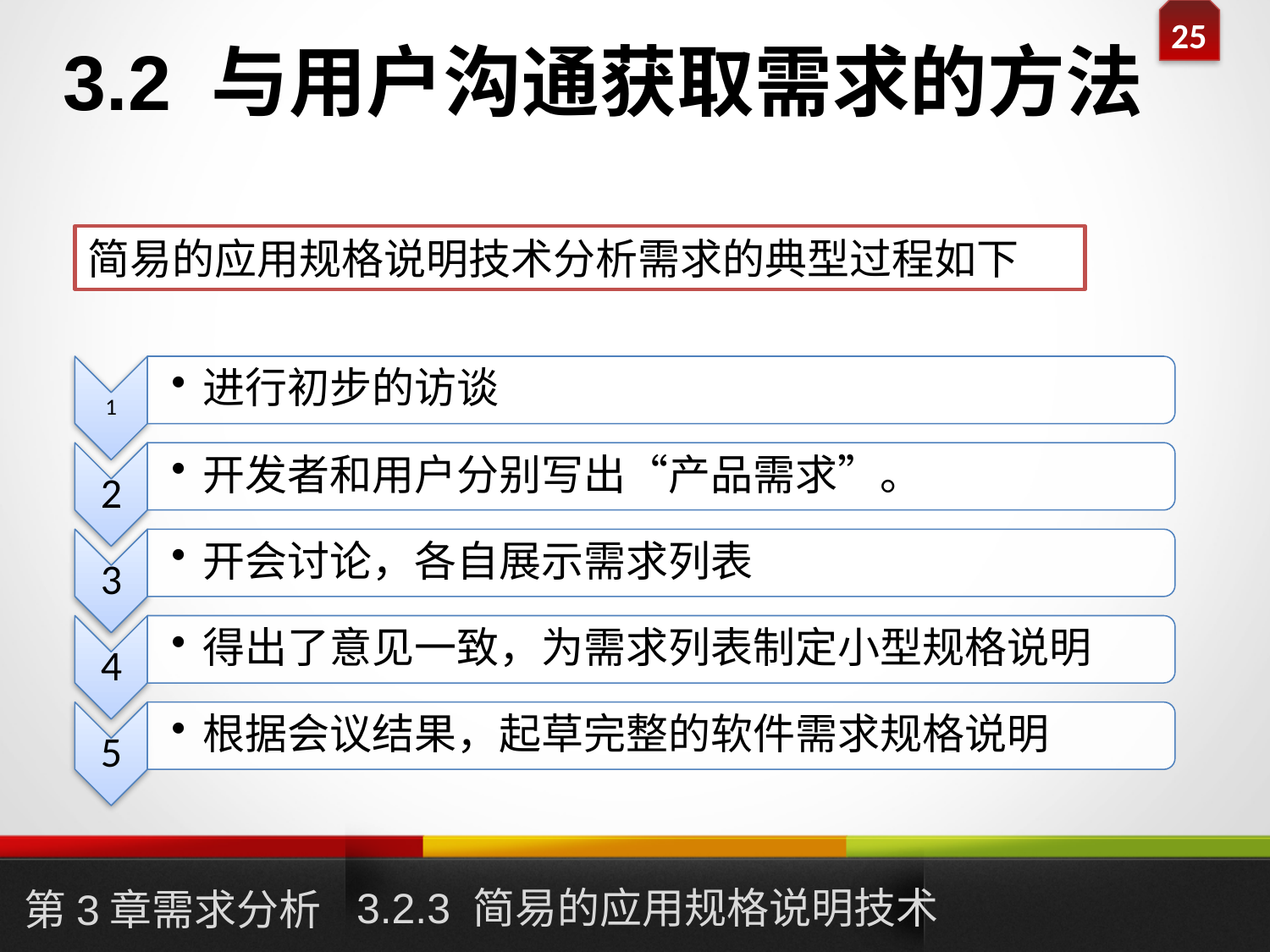

# 3.2 与用户沟通获取需求的方法
简易的应用规格说明技术分析需求的典型过程如下
1
进行初步的访谈
2
开发者和用户分别写出“产品需求”。
3
开会讨论，各自展示需求列表
4
得出了意见一致，为需求列表制定小型规格说明
5
根据会议结果，起草完整的软件需求规格说明
3.2.3 简易的应用规格说明技术
第3章需求分析